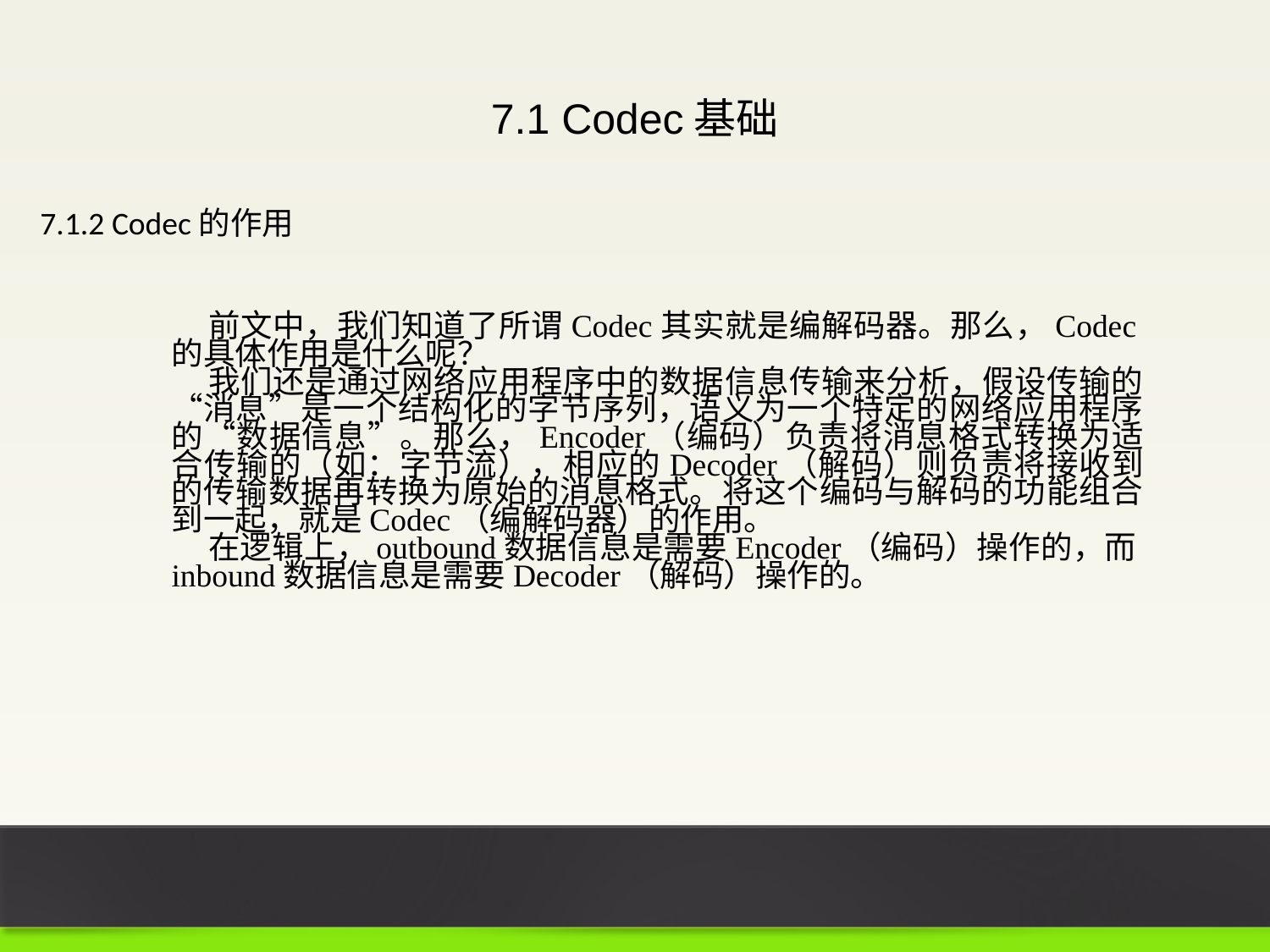

7.1 Codec基础
7.1.2 Codec的作用
前文中，我们知道了所谓Codec其实就是编解码器。那么，Codec的具体作用是什么呢？
我们还是通过网络应用程序中的数据信息传输来分析，假设传输的“消息”是一个结构化的字节序列，语义为一个特定的网络应用程序的“数据信息”。那么，Encoder（编码）负责将消息格式转换为适合传输的（如：字节流），相应的Decoder（解码）则负责将接收到的传输数据再转换为原始的消息格式。将这个编码与解码的功能组合到一起，就是Codec（编解码器）的作用。
在逻辑上，outbound数据信息是需要Encoder（编码）操作的，而inbound数据信息是需要Decoder（解码）操作的。